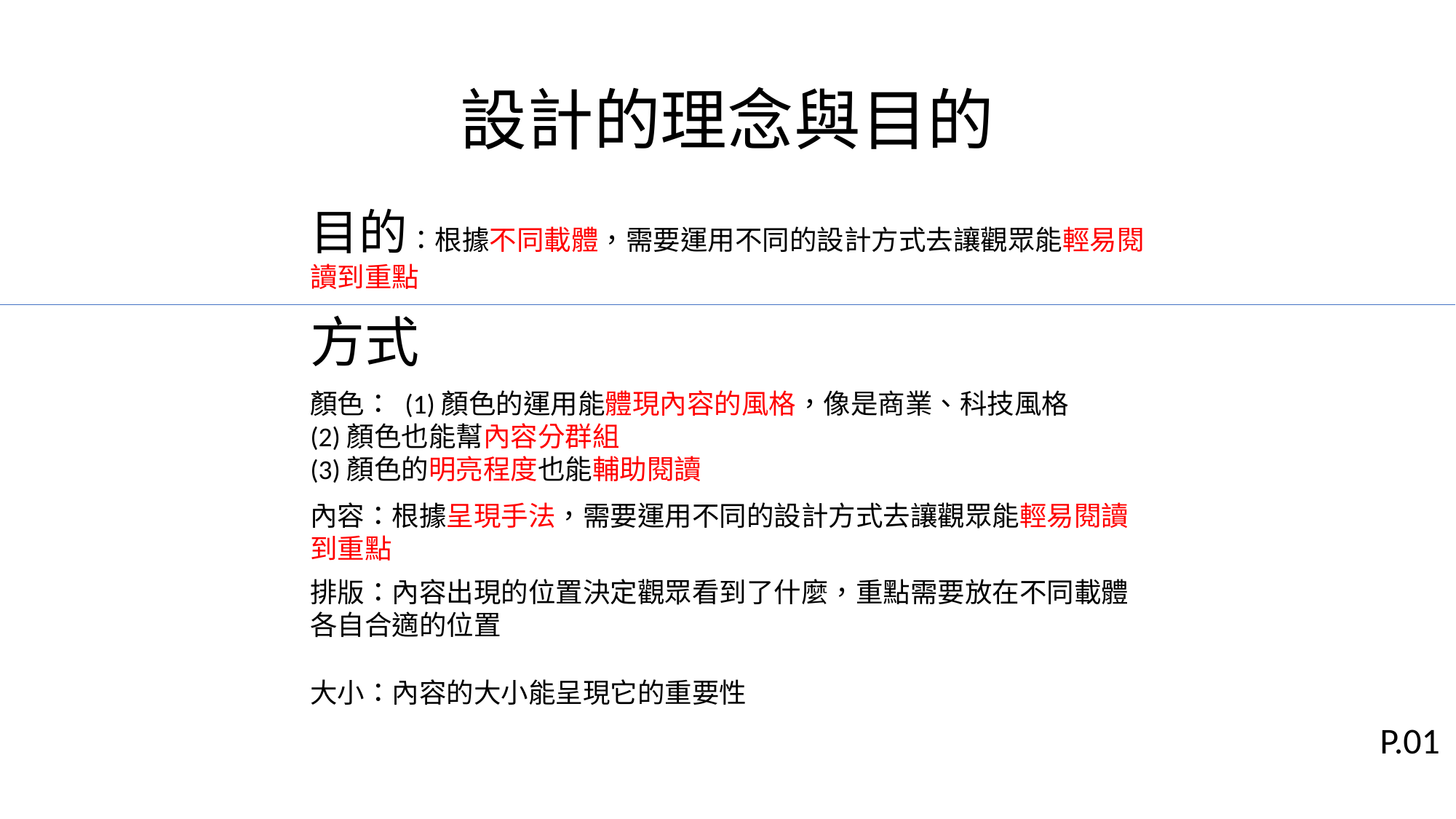

# 設計的理念與目的
目的：根據不同載體，需要運用不同的設計方式去讓觀眾能輕易閱讀到重點
方式
顏色： (1)顏色的運用能體現內容的風格，像是商業、科技風格
(2)顏色也能幫內容分群組
(3)顏色的明亮程度也能輔助閱讀
內容：根據呈現手法，需要運用不同的設計方式去讓觀眾能輕易閱讀到重點
排版：內容出現的位置決定觀眾看到了什麼，重點需要放在不同載體各自合適的位置
大小：內容的大小能呈現它的重要性
P.01